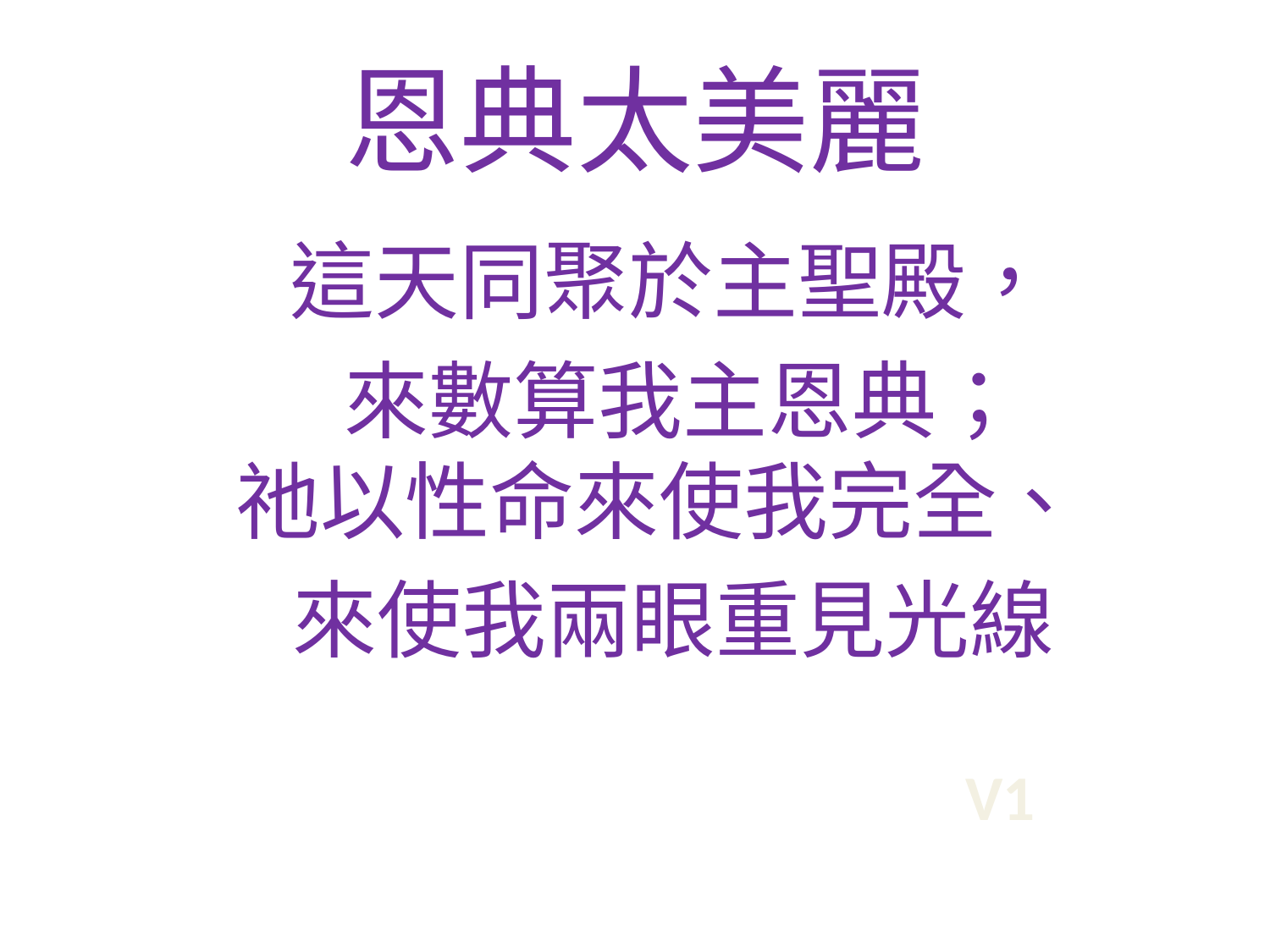

# 恩典太美麗
    這天同聚於主聖殿，
    來數算我主恩典；
祂以性命來使我完全、
   來使我兩眼重見光線
V1